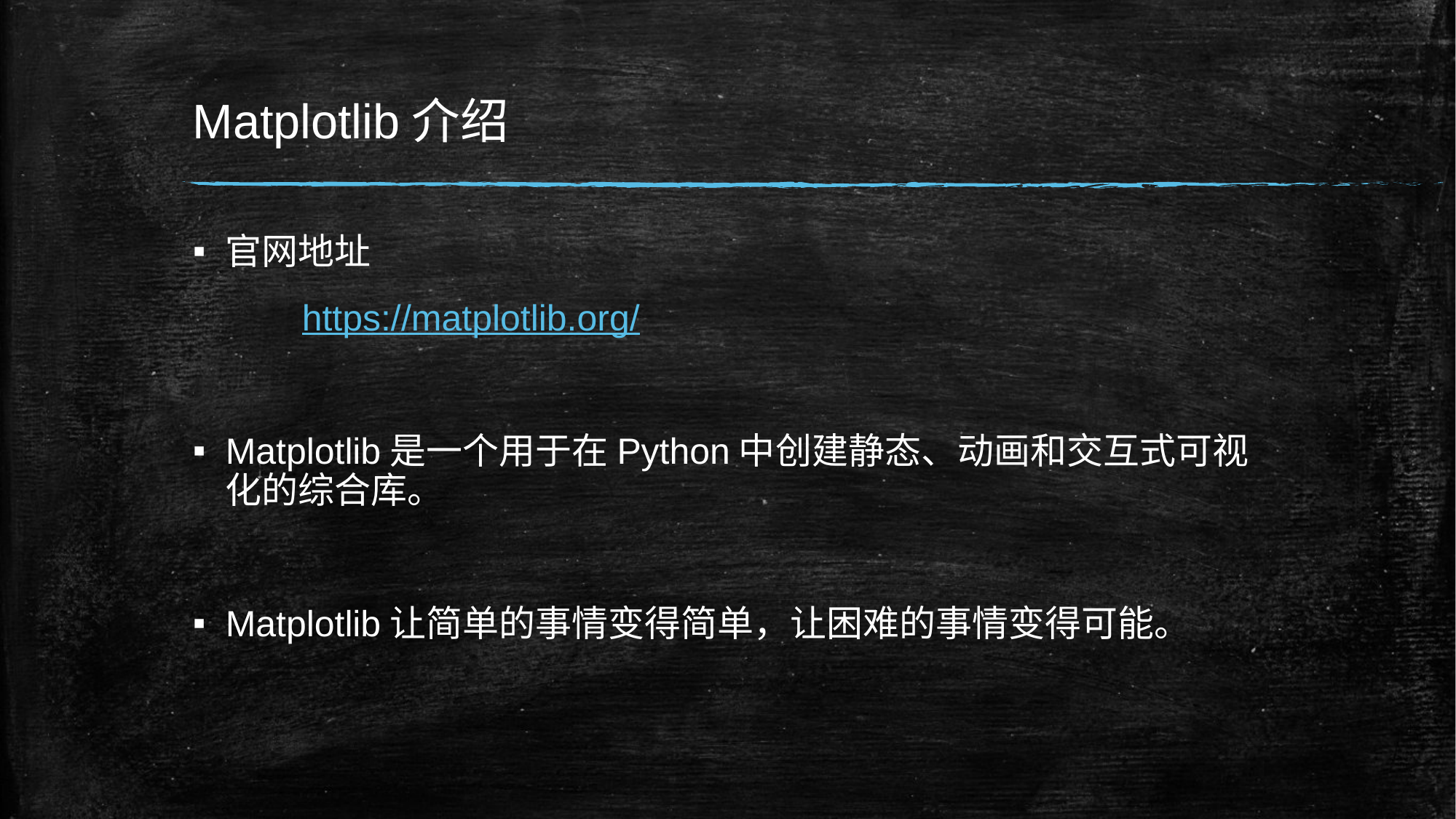

# Matplotlib介绍
官网地址
	https://matplotlib.org/

Matplotlib是一个用于在Python中创建静态、动画和交互式可视化的综合库。

Matplotlib让简单的事情变得简单，让困难的事情变得可能。